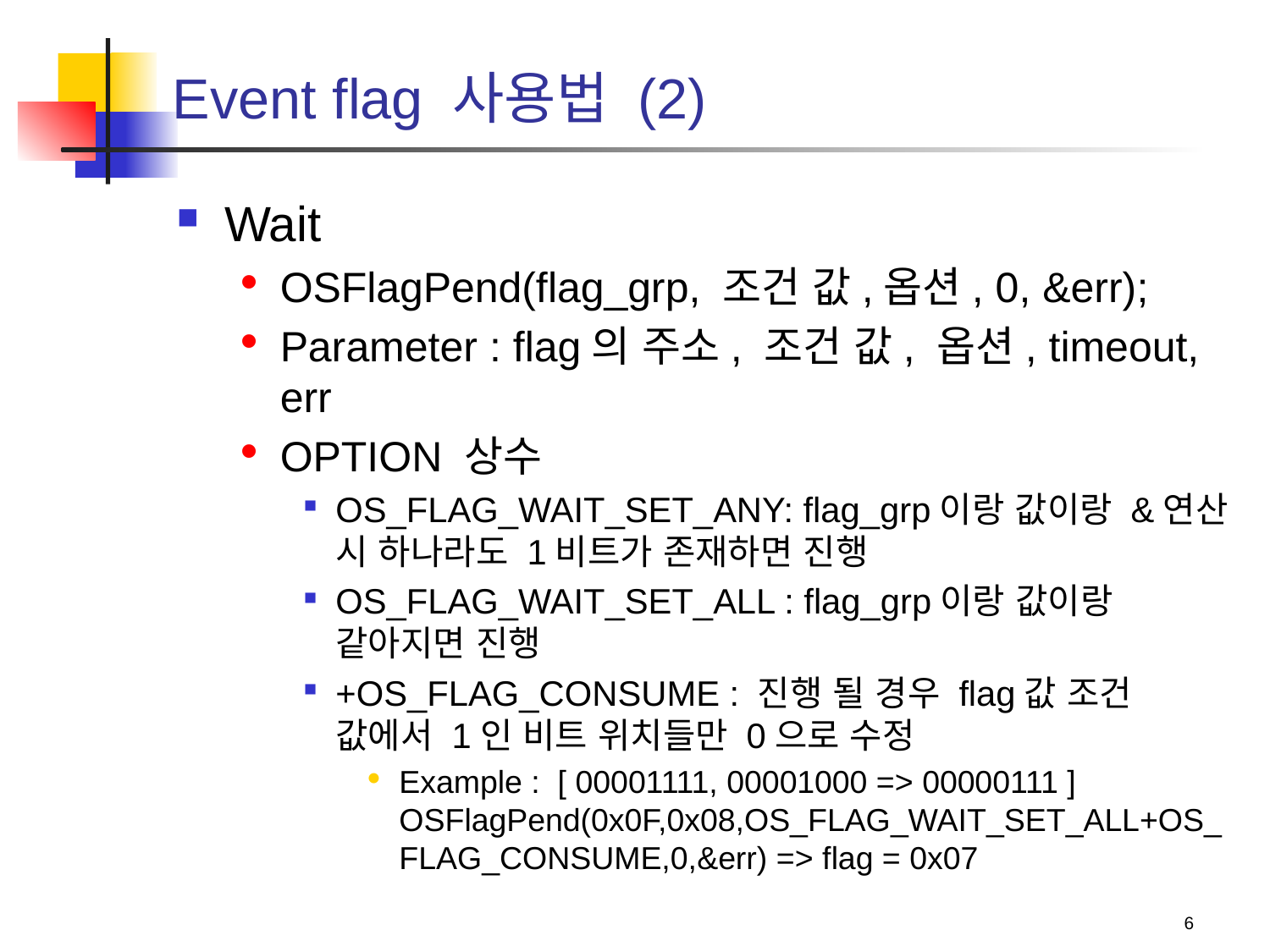

# Event flag 사용법 (2)
Wait
OSFlagPend(flag_grp, 조건 값,옵션, 0, &err);
Parameter : flag의 주소, 조건 값, 옵션, timeout, err
OPTION 상수
OS_FLAG_WAIT_SET_ANY: flag_grp이랑 값이랑 &연산 시 하나라도 1비트가 존재하면 진행
OS_FLAG_WAIT_SET_ALL : flag_grp이랑 값이랑 같아지면 진행
+OS_FLAG_CONSUME : 진행 될 경우 flag값 조건 값에서 1인 비트 위치들만 0으로 수정
Example :  [ 00001111, 00001000 => 00000111 ] OSFlagPend(0x0F,0x08,OS_FLAG_WAIT_SET_ALL+OS_FLAG_CONSUME,0,&err) => flag = 0x07
6